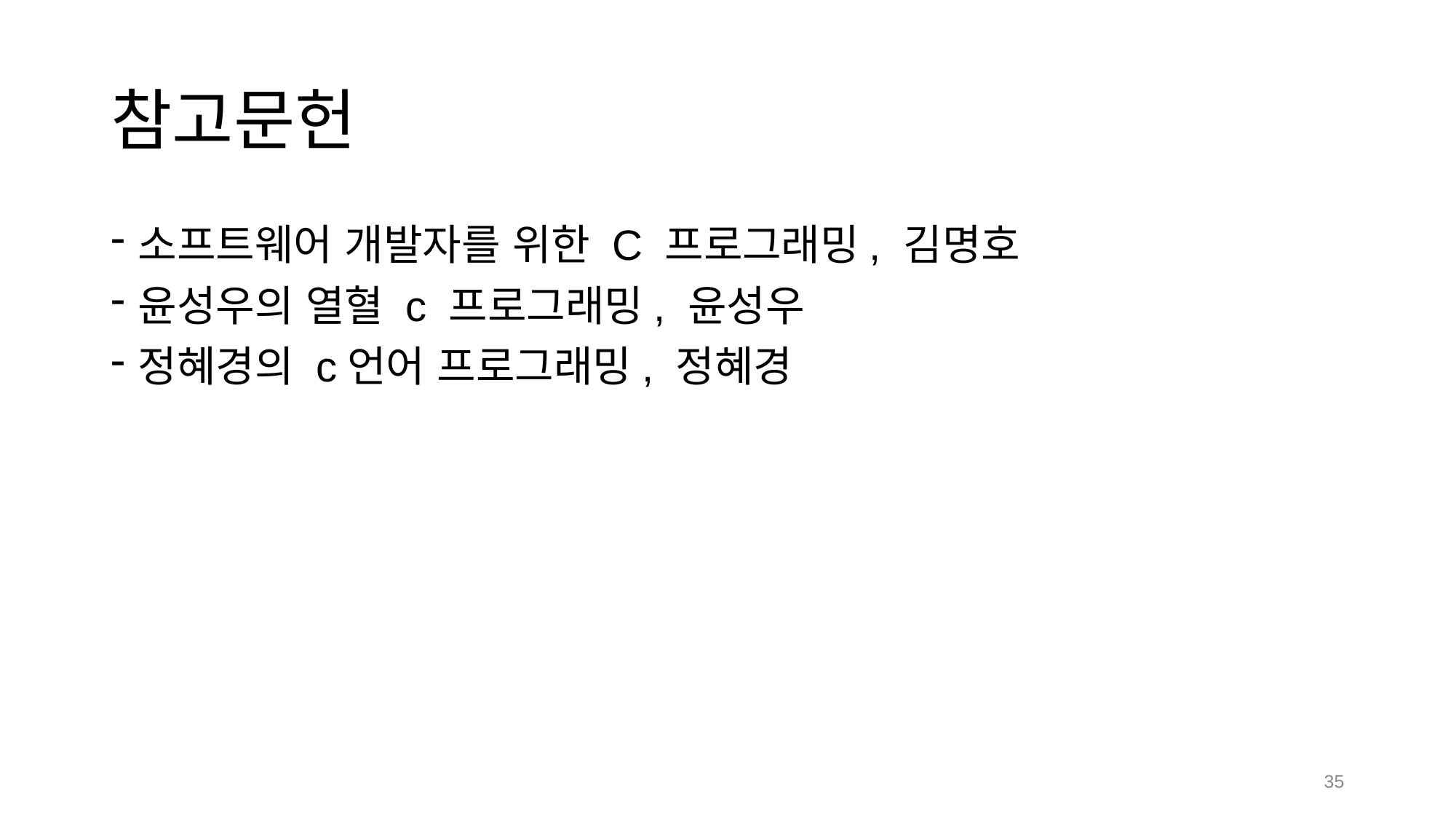

# 참고문헌
소프트웨어 개발자를 위한 C 프로그래밍, 김명호
윤성우의 열혈 c 프로그래밍, 윤성우
정혜경의 c언어 프로그래밍, 정혜경
35